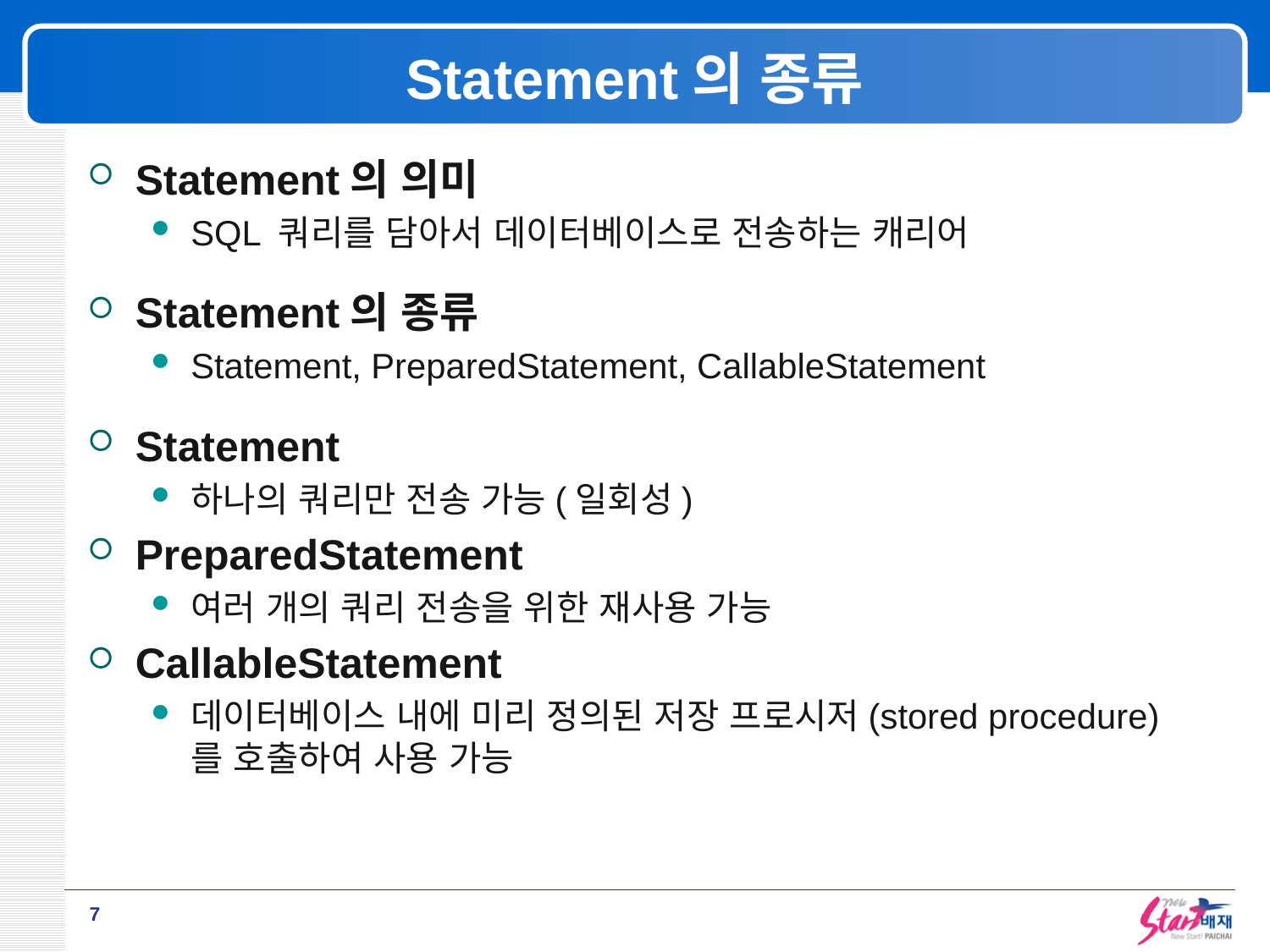

# Statement의 종류
Statement의 의미
SQL 쿼리를 담아서 데이터베이스로 전송하는 캐리어

Statement의 종류
Statement, PreparedStatement, CallableStatement

Statement
하나의 쿼리만 전송 가능(일회성)
PreparedStatement
여러 개의 쿼리 전송을 위한 재사용 가능
CallableStatement
데이터베이스 내에 미리 정의된 저장 프로시저(stored procedure)를 호출하여 사용 가능

7